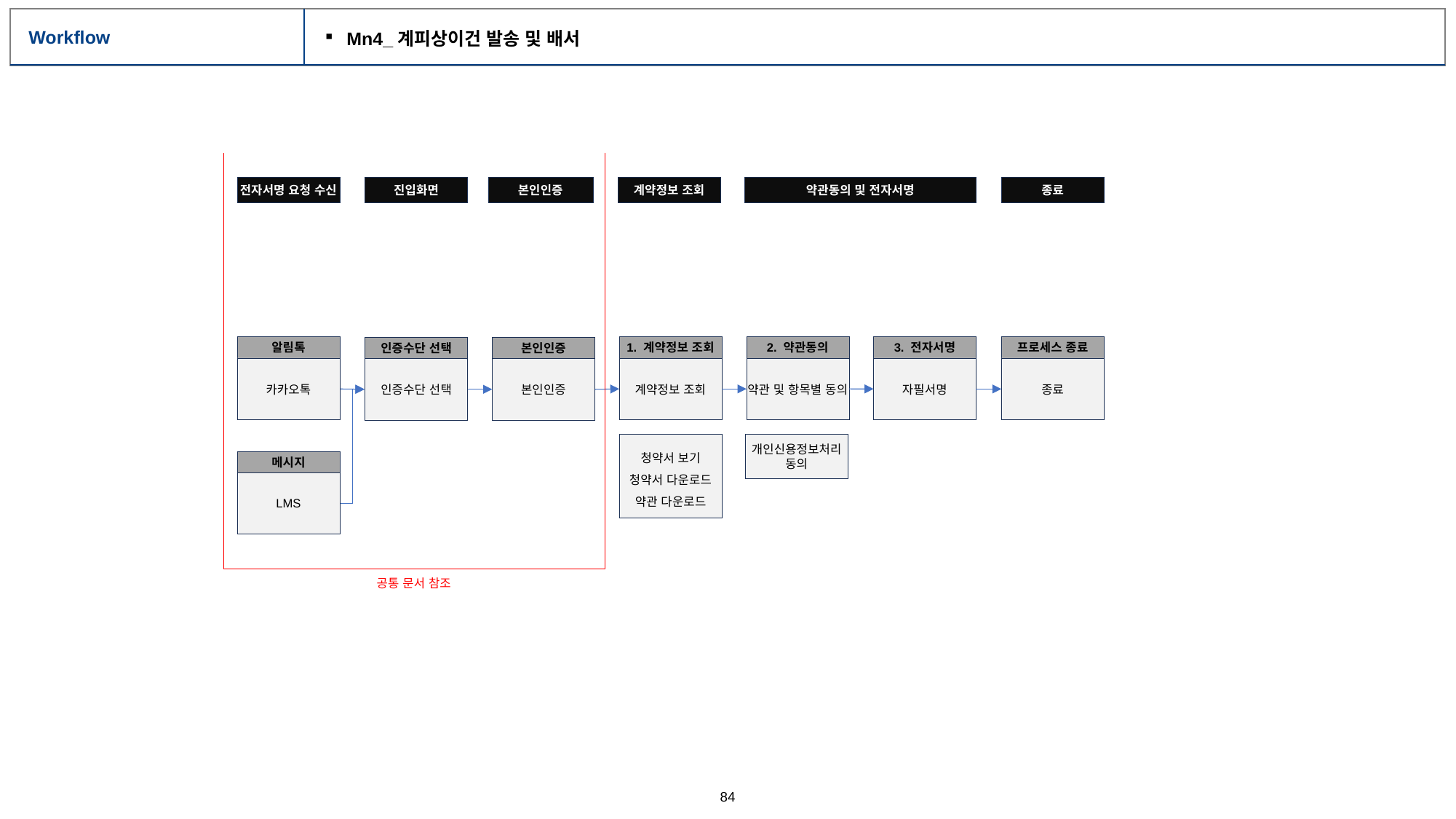

# Workflow
Mn4_계피상이건 발송 및 배서

전자서명 요청 수신
진입화면
본인인증
계약정보 조회
약관동의 및 전자서명
종료
2. 약관동의
약관 및 항목별 동의
3. 전자서명
자필서명
프로세스 종료
종료
알림톡
카카오톡
1. 계약정보 조회
계약정보 조회
인증수단 선택
인증수단 선택
본인인증
본인인증
청약서 보기
청약서 다운로드
약관 다운로드
개인신용정보처리
동의
메시지
LMS
공통 문서 참조